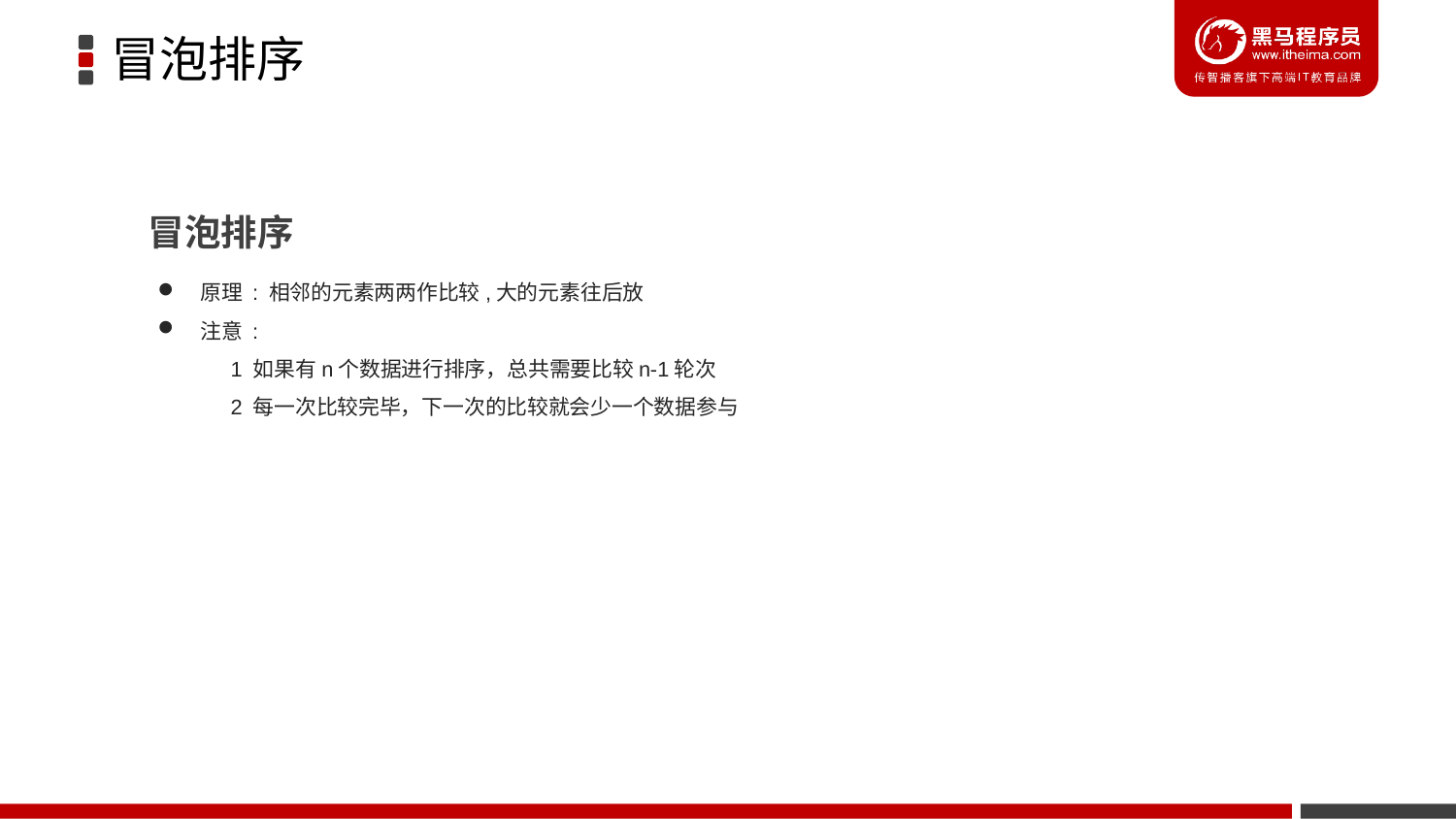

冒泡排序
冒泡排序
原理 : 相邻的元素两两作比较,大的元素往后放
注意 :
1 如果有n个数据进行排序，总共需要比较n-1轮次
2 每一次比较完毕，下一次的比较就会少一个数据参与